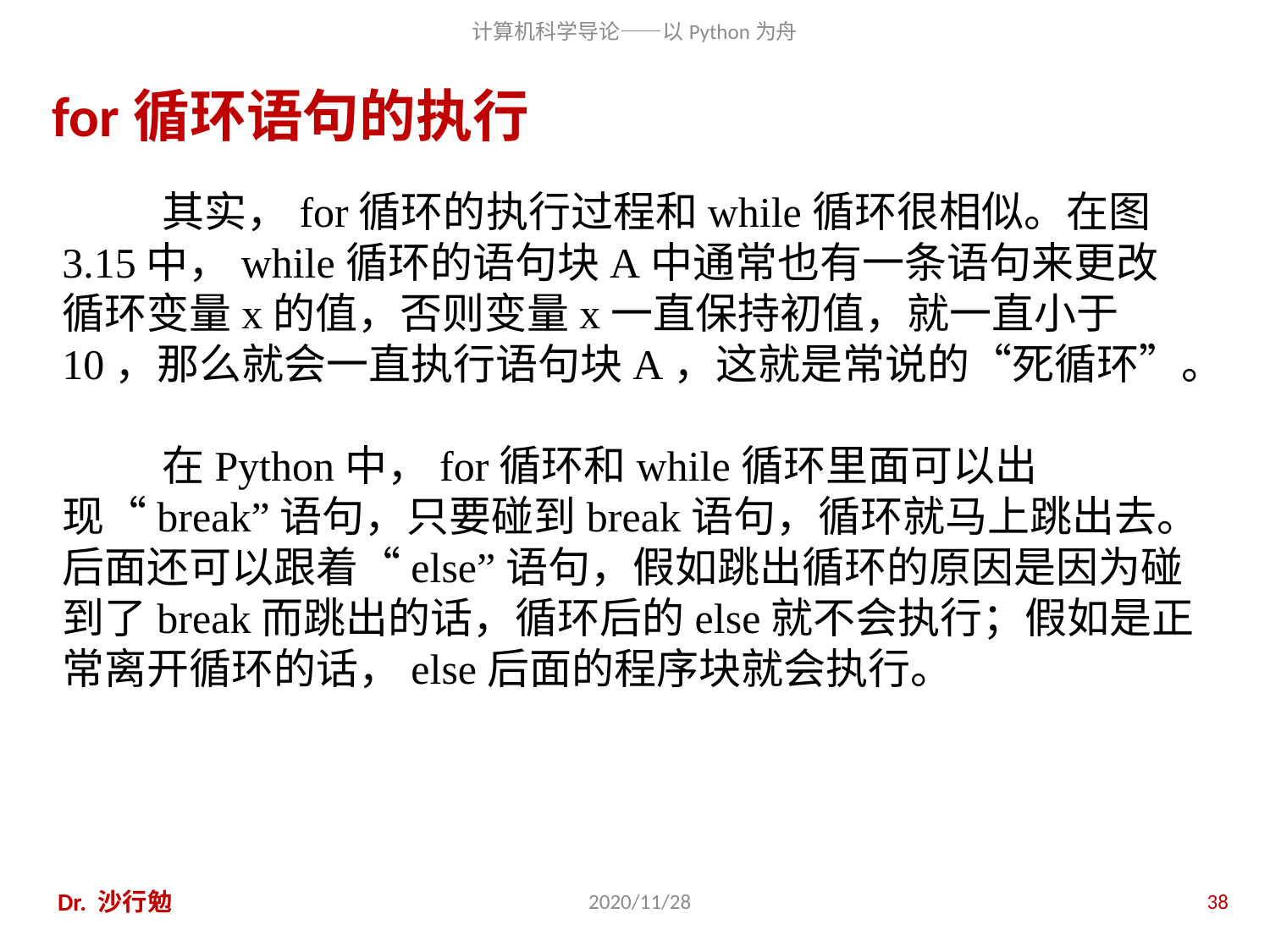

# for循环语句的执行
其实，for循环的执行过程和while循环很相似。在图3.15中，while循环的语句块A中通常也有一条语句来更改循环变量x的值，否则变量x一直保持初值，就一直小于10，那么就会一直执行语句块A，这就是常说的“死循环”。

在Python中，for循环和while循环里面可以出现“break”语句，只要碰到break语句，循环就马上跳出去。后面还可以跟着“else”语句，假如跳出循环的原因是因为碰到了break而跳出的话，循环后的else就不会执行；假如是正常离开循环的话，else后面的程序块就会执行。

Dr. 沙行勉
2020/11/28
38